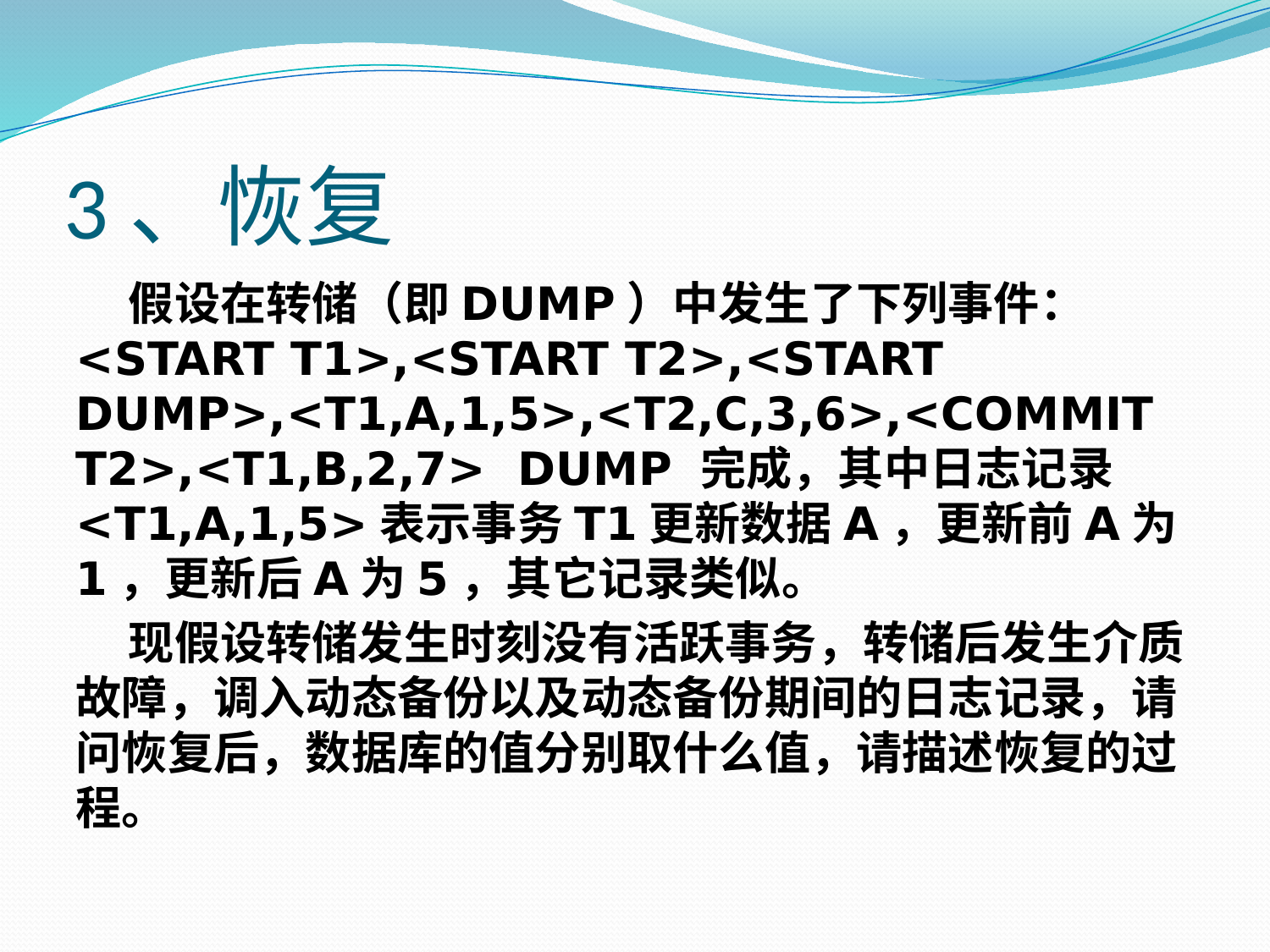

# 3、恢复
    假设在转储（即DUMP）中发生了下列事件：<START T1>,<START T2>,<START DUMP>,<T1,A,1,5>,<T2,C,3,6>,<COMMIT T2>,<T1,B,2,7>  DUMP 完成，其中日志记录<T1,A,1,5>表示事务T1更新数据A，更新前A为1，更新后A为5，其它记录类似。
    现假设转储发生时刻没有活跃事务，转储后发生介质故障，调入动态备份以及动态备份期间的日志记录，请问恢复后，数据库的值分别取什么值，请描述恢复的过程。